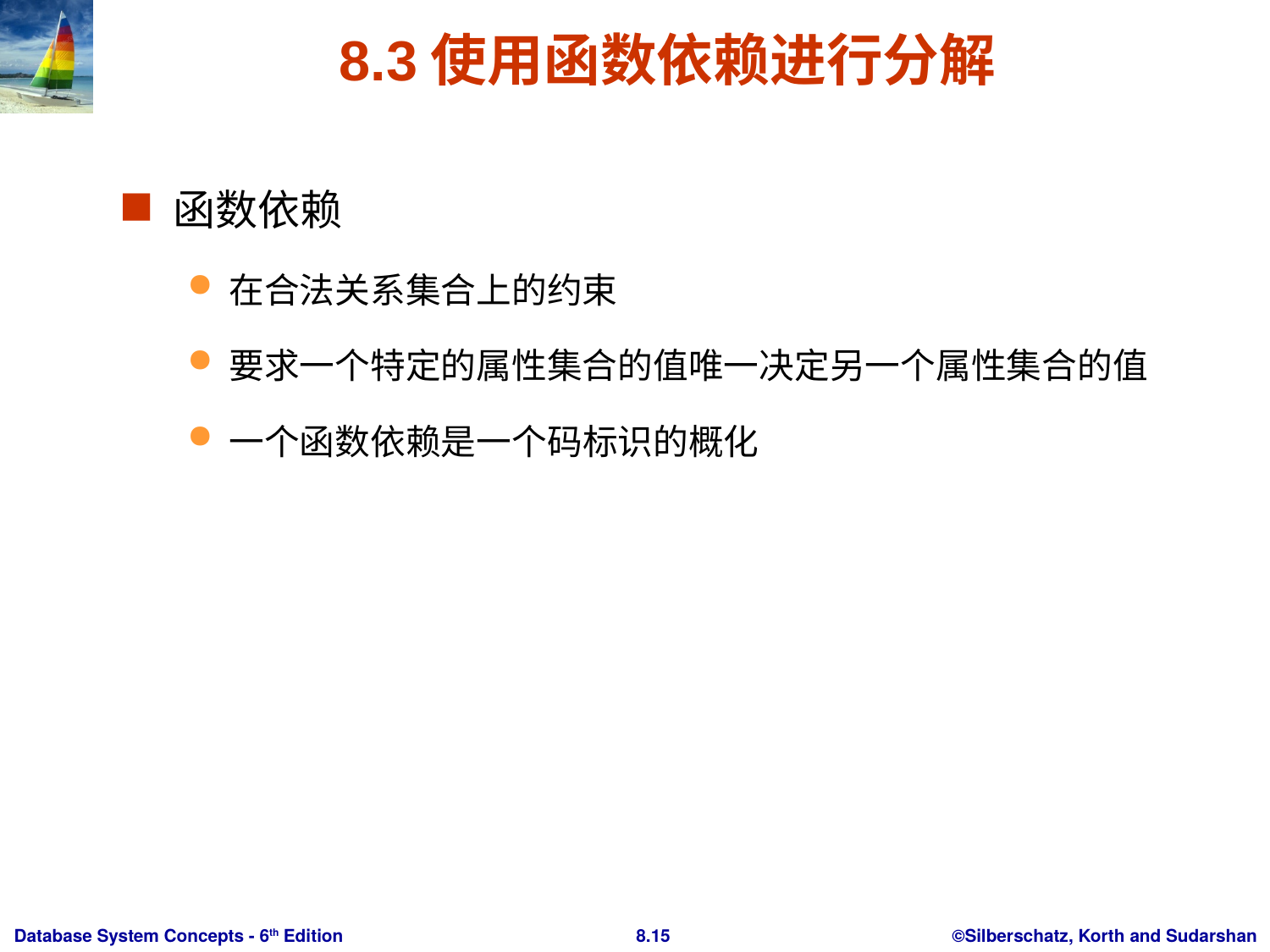

# 8.3使用函数依赖进行分解
函数依赖
在合法关系集合上的约束
要求一个特定的属性集合的值唯一决定另一个属性集合的值
一个函数依赖是一个码标识的概化